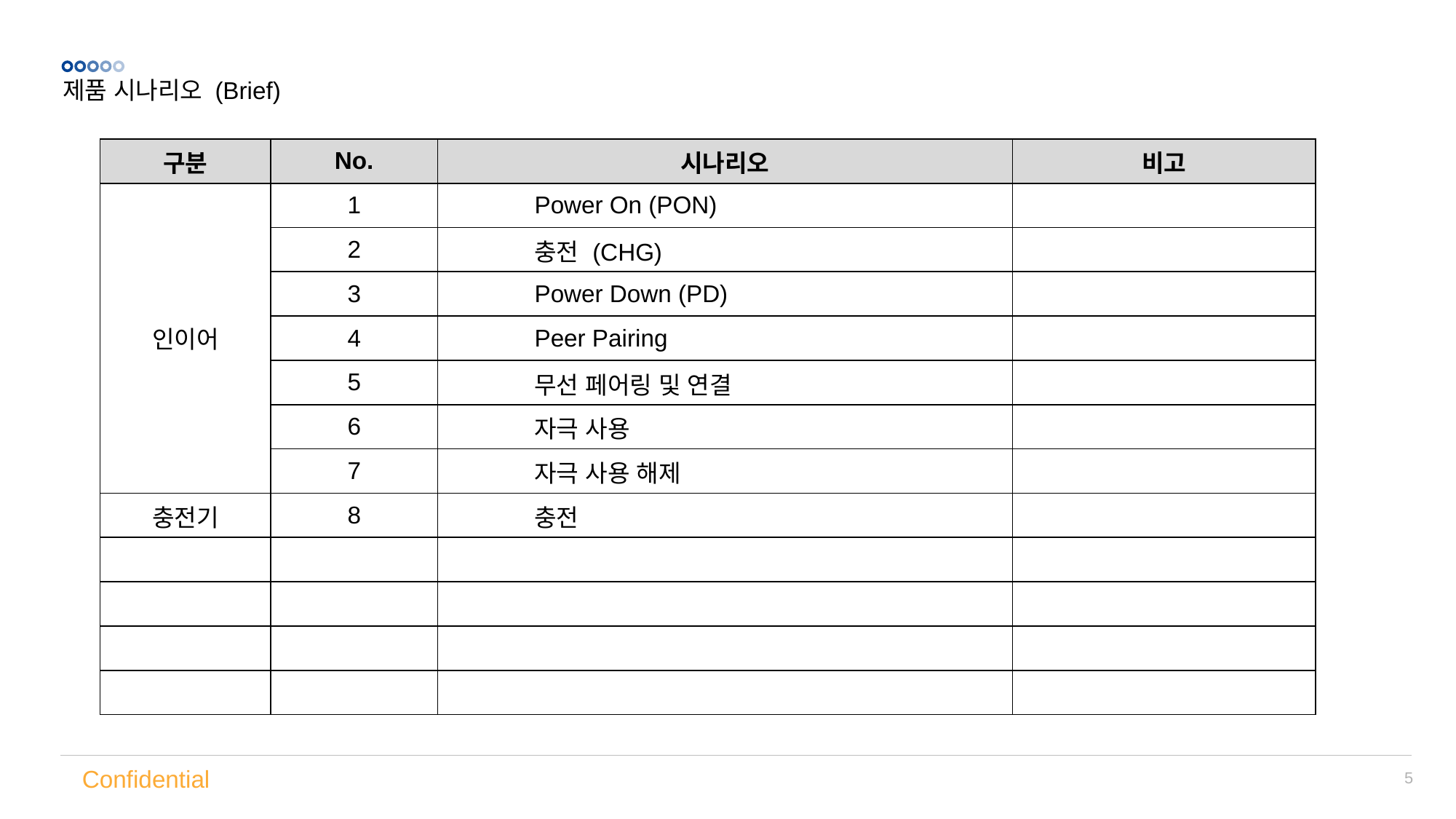

제품 시나리오 (Brief)
| 구분 | No. | 시나리오 | 비고 |
| --- | --- | --- | --- |
| 인이어 | 1 | Power On (PON) |  |
|  | 2 | 충전 (CHG) |  |
|  | 3 | Power Down (PD) |  |
|  | 4 | Peer Pairing |  |
|  | 5 | 무선 페어링 및 연결 |  |
|  | 6 | 자극 사용 |  |
|  | 7 | 자극 사용 해제 |  |
| 충전기 | 8 | 충전 |  |
|  |  |  |  |
|  |  |  |  |
|  |  |  |  |
|  |  |  |  |
5